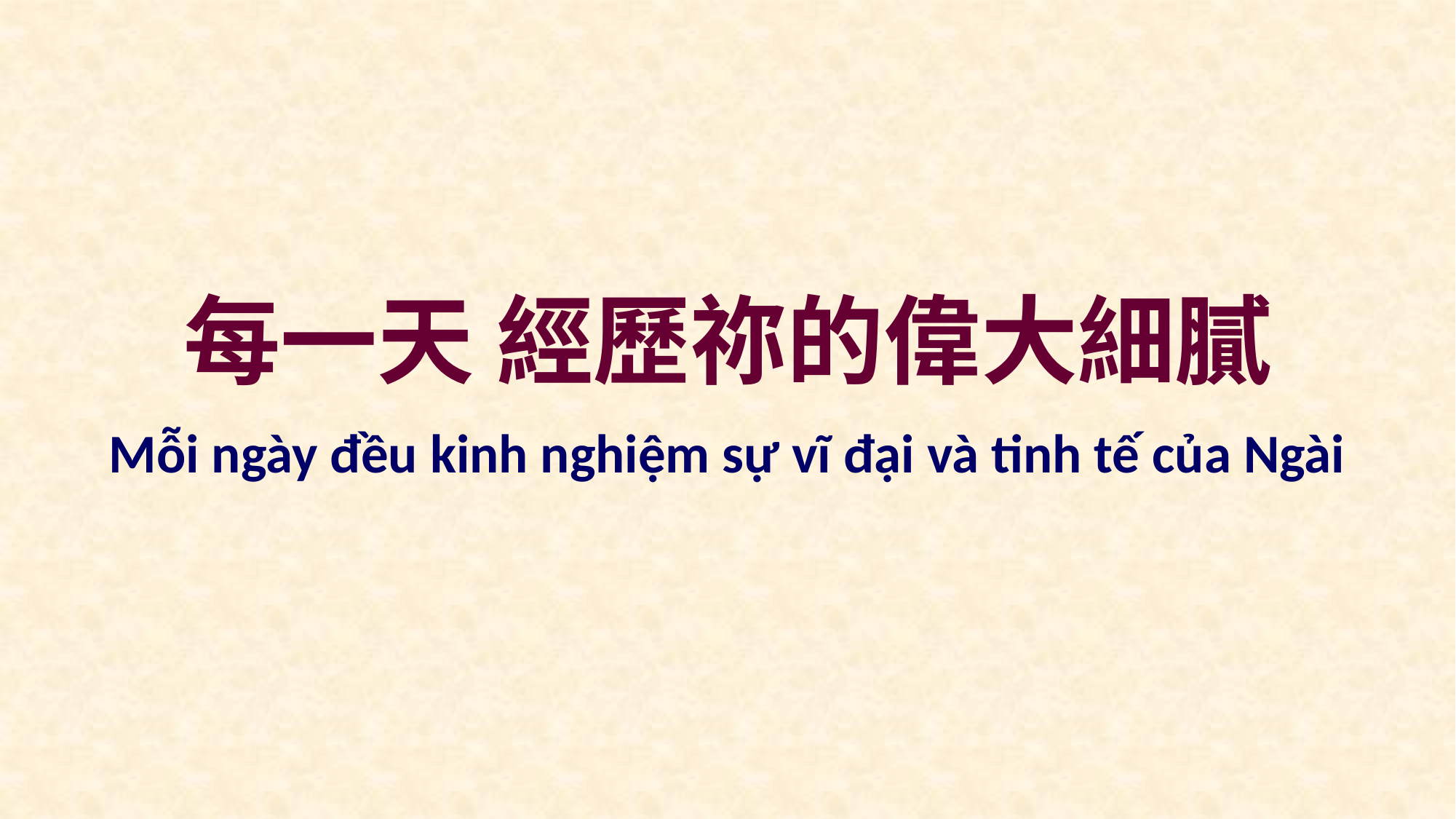

每一天 經歷祢的偉大細膩
Mỗi ngày đều kinh nghiệm sự vĩ đại và tinh tế của Ngài